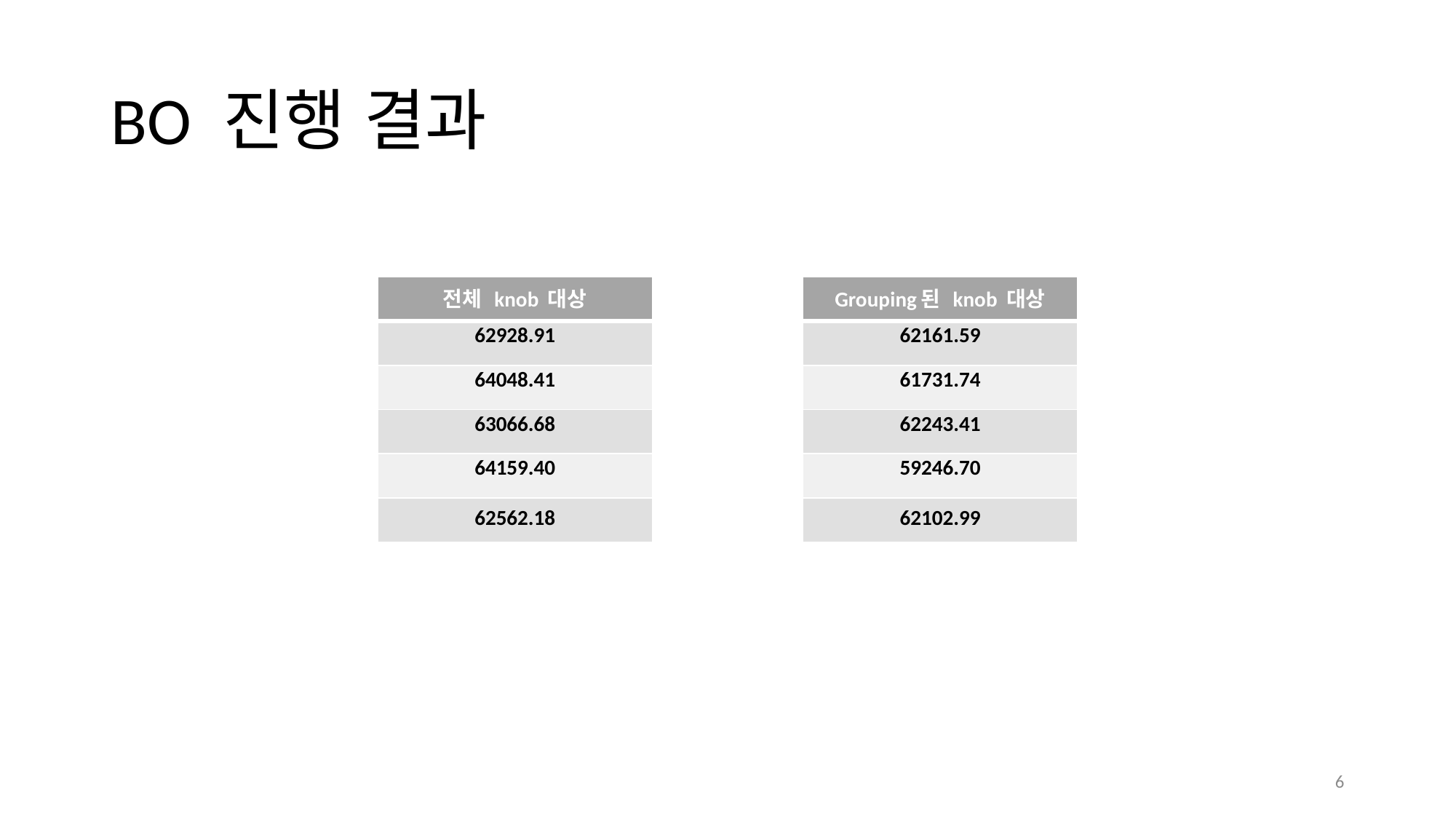

# BO 진행 결과
| 전체 knob 대상 |
| --- |
| 62928.91 |
| 64048.41 |
| 63066.68 |
| 64159.40 |
| 62562.18 |
| Grouping된 knob 대상 |
| --- |
| 62161.59 |
| 61731.74 |
| 62243.41 |
| 59246.70 |
| 62102.99 |
6